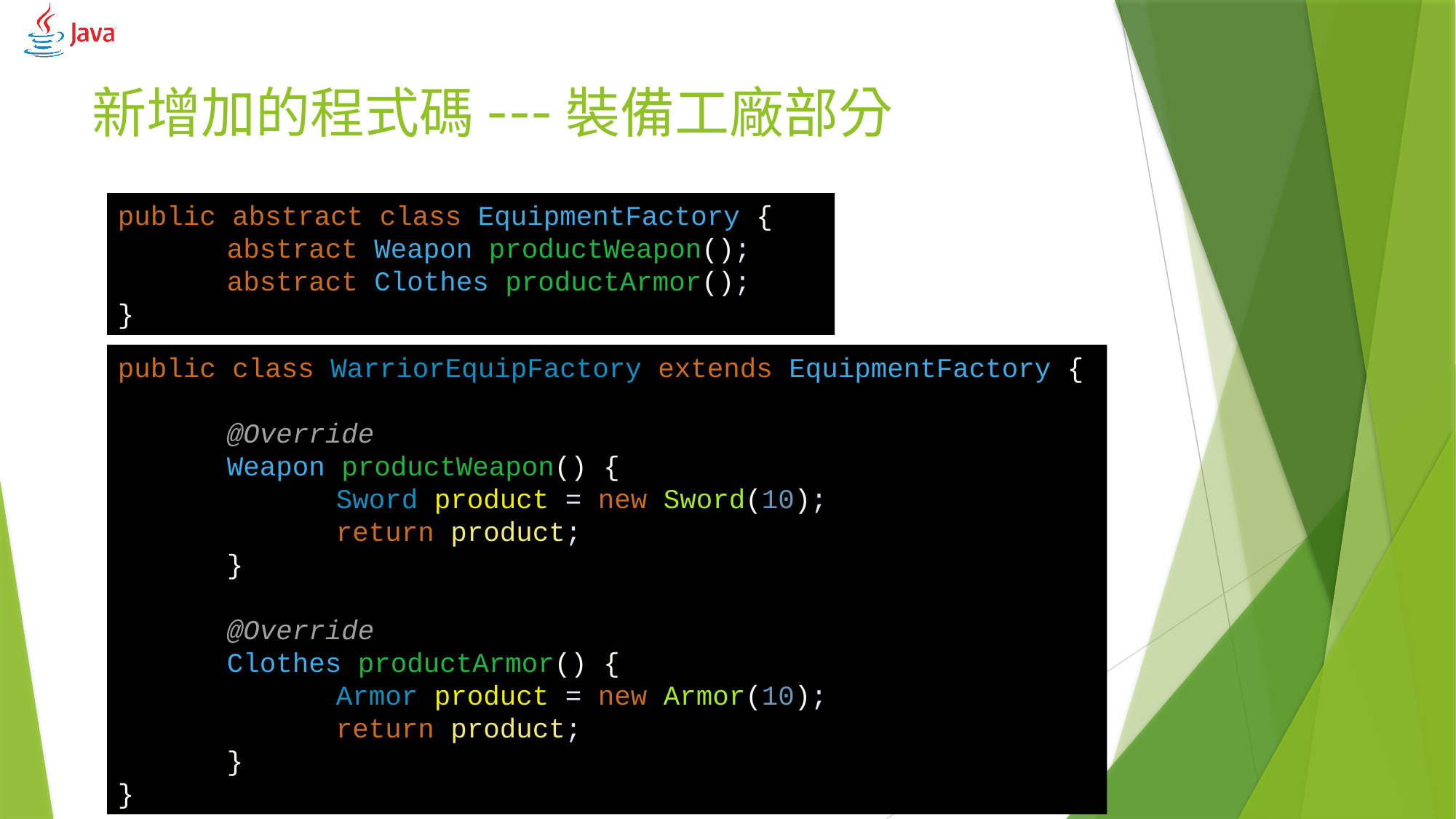

# 新增加的程式碼---裝備工廠部分
public abstract class EquipmentFactory {
	abstract Weapon productWeapon();
	abstract Clothes productArmor();
}
public class WarriorEquipFactory extends EquipmentFactory {

	@Override
	Weapon productWeapon() {
		Sword product = new Sword(10);
		return product;
	}
	@Override
	Clothes productArmor() {
		Armor product = new Armor(10);
		return product;
	}
}